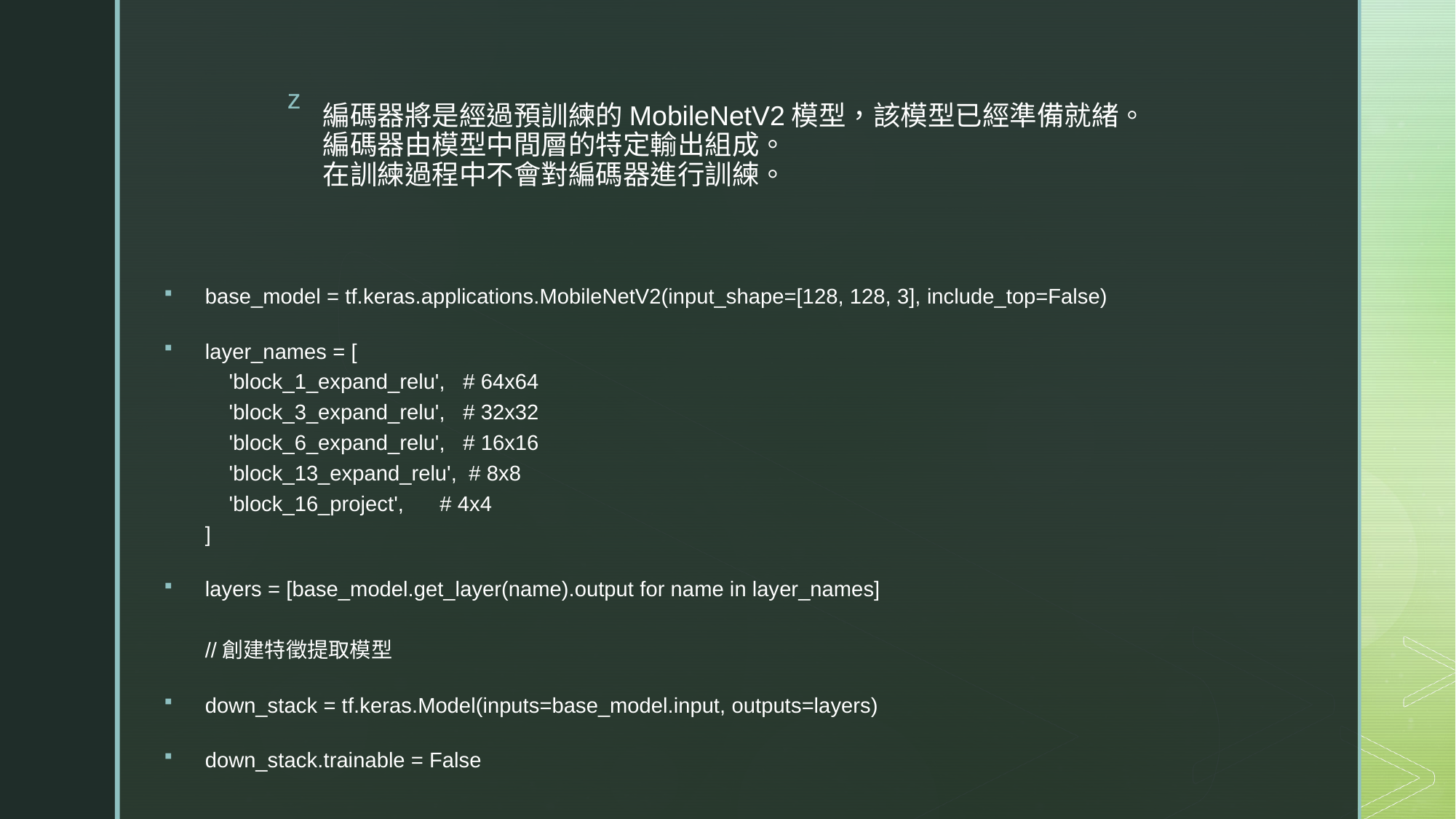

# 編碼器將是經過預訓練的MobileNetV2模型，該模型已經準備就緒。 編碼器由模型中間層的特定輸出組成。 在訓練過程中不會對編碼器進行訓練。
base_model = tf.keras.applications.MobileNetV2(input_shape=[128, 128, 3], include_top=False)
layer_names = [
    'block_1_expand_relu',   # 64x64
    'block_3_expand_relu',   # 32x32
    'block_6_expand_relu',   # 16x16
    'block_13_expand_relu',  # 8x8
    'block_16_project',      # 4x4
]
layers = [base_model.get_layer(name).output for name in layer_names]
//創建特徵提取模型
down_stack = tf.keras.Model(inputs=base_model.input, outputs=layers)
down_stack.trainable = False